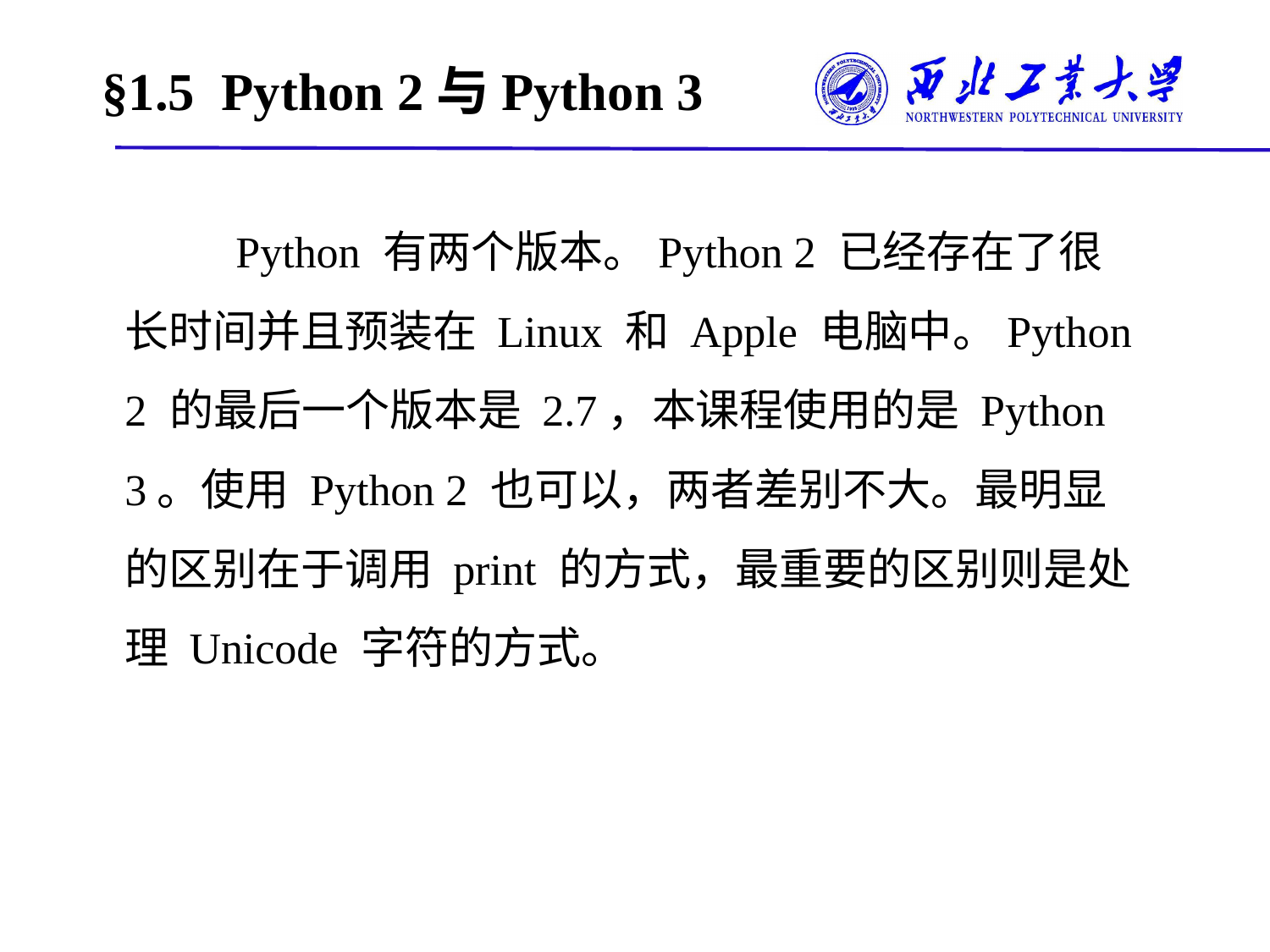

# §1.5  Python 2与Python 3
            Python 有两个版本。Python 2 已经存在了很长时间并且预装在 Linux 和 Apple 电脑中。Python 2 的最后一个版本是 2.7，本课程使用的是 Python 3。使用 Python 2 也可以，两者差别不大。最明显的区别在于调用 print 的方式，最重要的区别则是处理 Unicode 字符的方式。